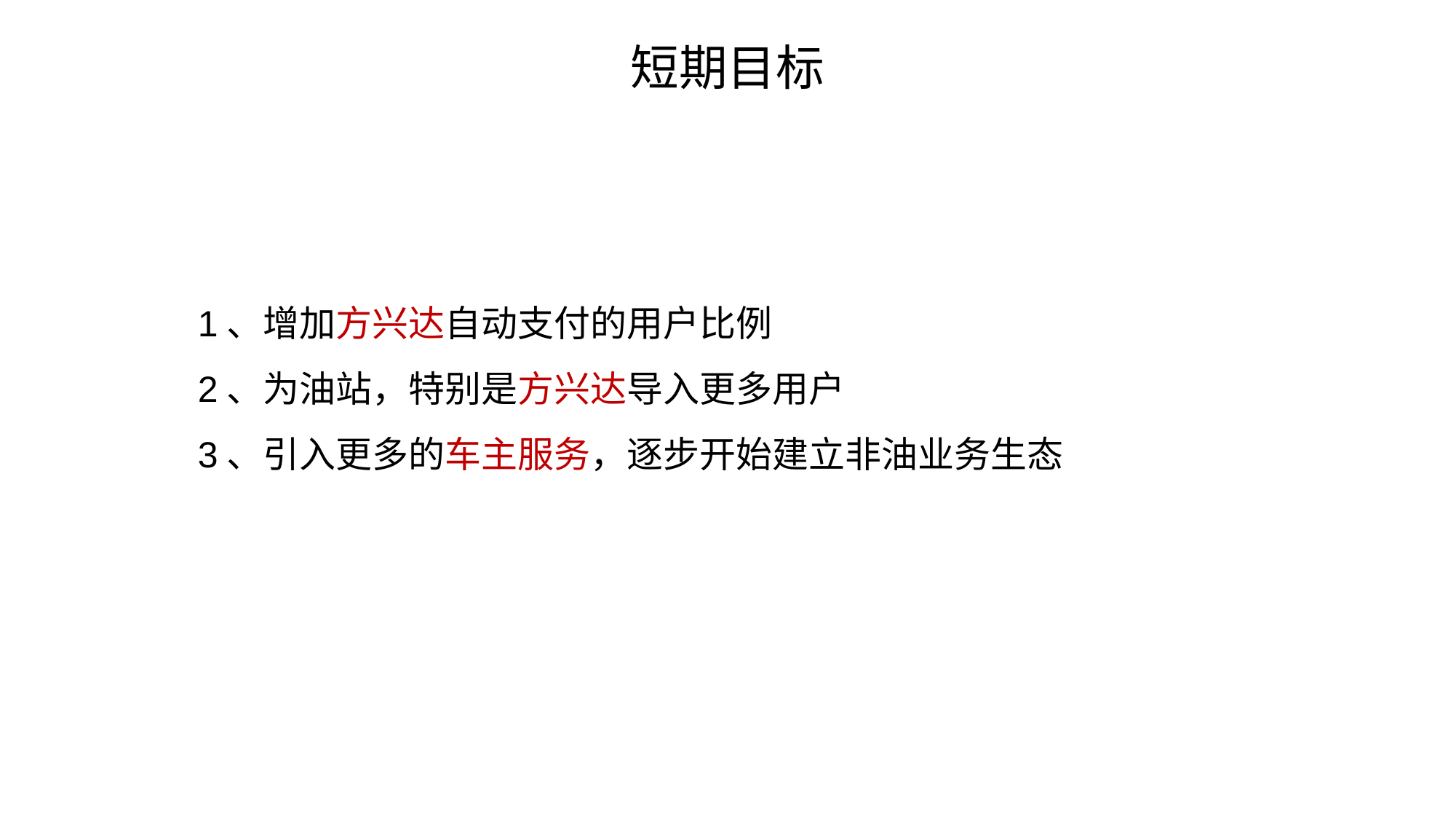

短期目标
1、增加方兴达自动支付的用户比例
2、为油站，特别是方兴达导入更多用户
3、引入更多的车主服务，逐步开始建立非油业务生态